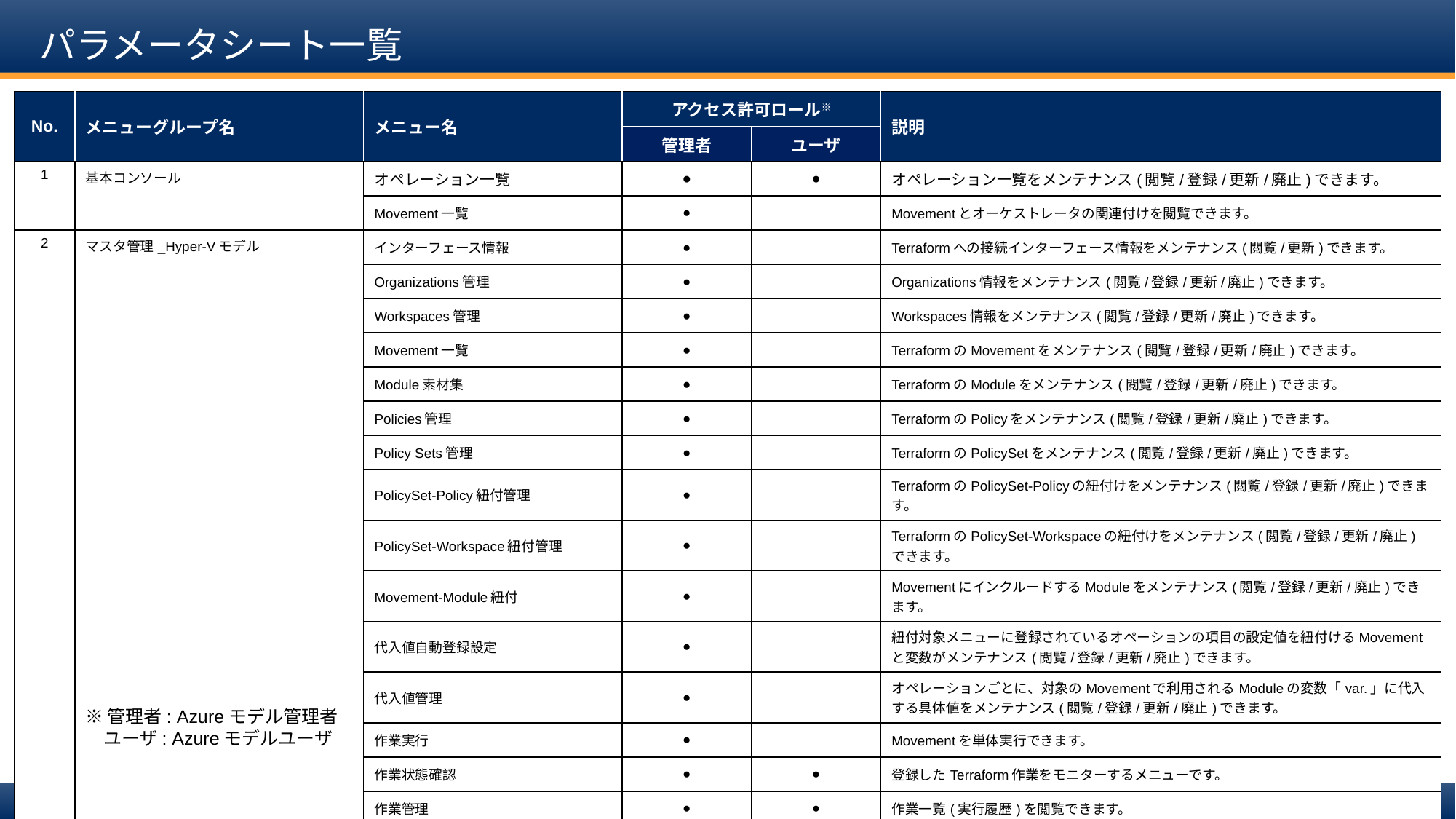

# パラメータシート一覧
| No. | メニューグループ名 | メニュー名 | アクセス許可ロール※ |  | 説明 |
| --- | --- | --- | --- | --- | --- |
|  |  |  | 管理者 | ユーザ |  |
| 1 | 基本コンソール | オペレーション一覧 | ● | ● | オペレーション一覧をメンテナンス(閲覧/登録/更新/廃止)できます。 |
|  |  | Movement一覧 | ● |  | Movementとオーケストレータの関連付けを閲覧できます。 |
| 2 | マスタ管理\_Hyper-Vモデル | インターフェース情報 | ● |  | Terraformへの接続インターフェース情報をメンテナンス(閲覧/更新)できます。 |
|  |  | Organizations管理 | ● |  | Organizations情報をメンテナンス(閲覧/登録/更新/廃止)できます。 |
|  |  | Workspaces管理 | ● |  | Workspaces情報をメンテナンス(閲覧/登録/更新/廃止)できます。 |
|  |  | Movement一覧 | ● |  | TerraformのMovementをメンテナンス(閲覧/登録/更新/廃止)できます。 |
|  |  | Module素材集 | ● |  | TerraformのModuleをメンテナンス(閲覧/登録/更新/廃止)できます。 |
|  |  | Policies管理 | ● |  | TerraformのPolicyをメンテナンス(閲覧/登録/更新/廃止)できます。 |
|  |  | Policy Sets管理 | ● |  | TerraformのPolicySetをメンテナンス(閲覧/登録/更新/廃止)できます。 |
|  |  | PolicySet-Policy紐付管理 | ● |  | TerraformのPolicySet-Policyの紐付けをメンテナンス(閲覧/登録/更新/廃止)できます。 |
|  |  | PolicySet-Workspace紐付管理 | ● |  | TerraformのPolicySet-Workspaceの紐付けをメンテナンス(閲覧/登録/更新/廃止)できます。 |
|  |  | Movement-Module紐付 | ● |  | MovementにインクルードするModuleをメンテナンス(閲覧/登録/更新/廃止)できます。 |
|  |  | 代入値自動登録設定 | ● |  | 紐付対象メニューに登録されているオぺーションの項目の設定値を紐付けるMovementと変数がメンテナンス(閲覧/登録/更新/廃止)できます。 |
|  |  | 代入値管理 | ● |  | オペレーションごとに、対象のMovementで利用されるModuleの変数「var.」に代入する具体値をメンテナンス(閲覧/登録/更新/廃止)できます。 |
|  |  | 作業実行 | ● |  | Movementを単体実行できます。 |
|  |  | 作業状態確認 | ● | ● | 登録したTerraform作業をモニターするメニューです。 |
|  |  | 作業管理 | ● | ● | 作業一覧(実行履歴)を閲覧できます。 |
※管理者: Azureモデル管理者
　ユーザ: Azureモデルユーザ